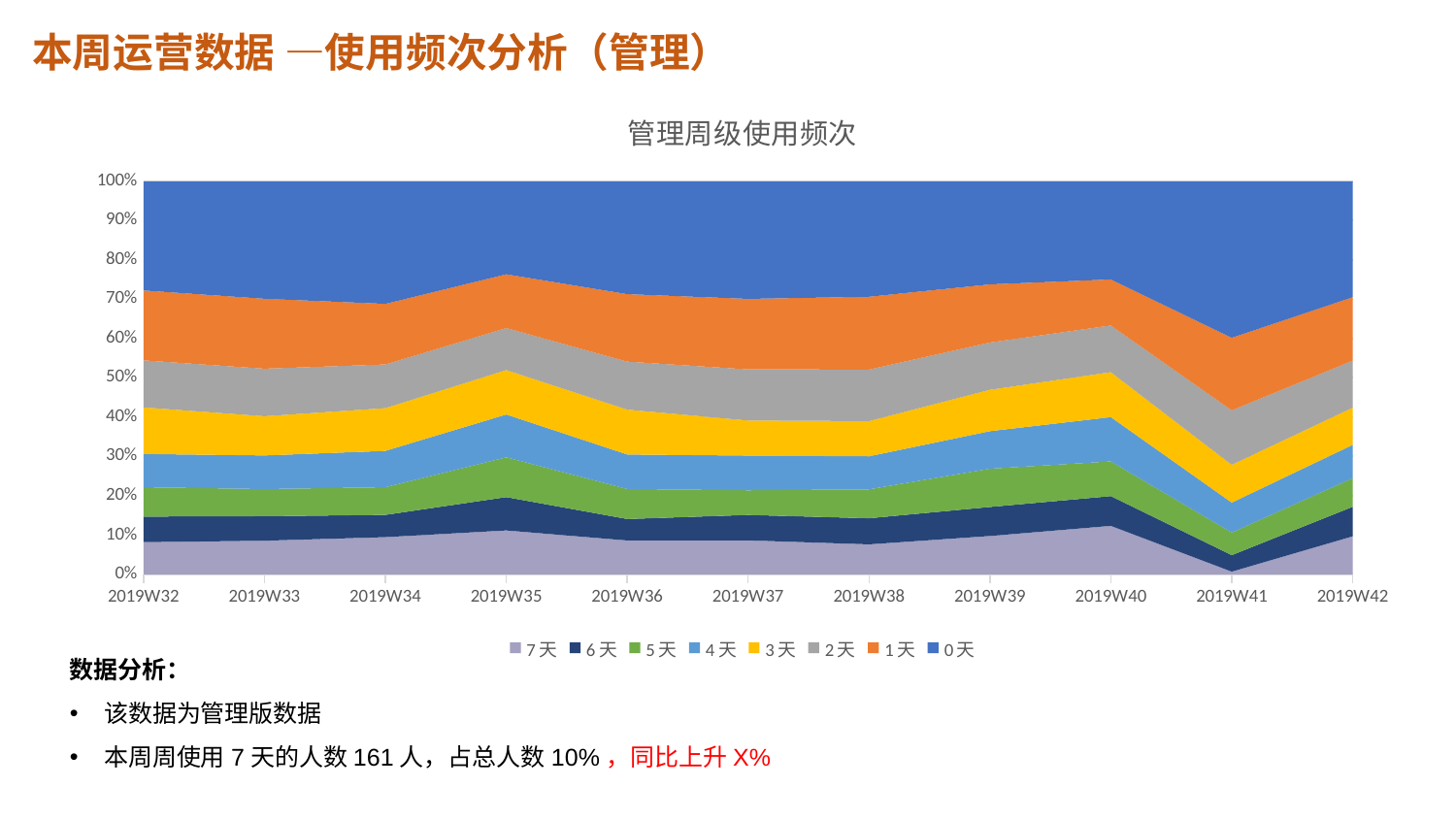

本周运营数据 —使用频次分析（管理）

### Chart: 管理周级使用频次

| Category | 7天 | 6天 | 5天 | 4天 | 3天 | 2天 | 1天 | 0天 |
|---|---|---|---|---|---|---|---|---|
| 2019W32 | 139.0 | 111.0 | 127.0 | 144.0 | 202.0 | 204.0 | 303.0 | 473.0 |
| 2019W33 | 136.0 | 99.0 | 110.0 | 136.0 | 159.0 | 193.0 | 283.0 | 476.0 |
| 2019W34 | 150.0 | 90.0 | 112.0 | 147.0 | 173.0 | 177.0 | 245.0 | 496.0 |
| 2019W35 | 176.0 | 134.0 | 160.0 | 172.0 | 179.0 | 169.0 | 216.0 | 374.0 |
| 2019W36 | 137.0 | 87.0 | 122.0 | 140.0 | 182.0 | 195.0 | 274.0 | 458.0 |
| 2019W37 | 139.0 | 104.0 | 101.0 | 142.0 | 144.0 | 210.0 | 289.0 | 482.0 |
| 2019W38 | 124.0 | 108.0 | 120.0 | 137.0 | 146.0 | 214.0 | 302.0 | 479.0 |
| 2019W39 | 160.0 | 121.0 | 160.0 | 157.0 | 173.0 | 198.0 | 243.0 | 431.0 |
| 2019W40 | 202.0 | 124.0 | 145.0 | 185.0 | 188.0 | 195.0 | 192.0 | 410.0 |
| 2019W41 | 11.0 | 69.0 | 95.0 | 126.0 | 159.0 | 229.0 | 305.0 | 658.0 |
| 2019W42 | 161.0 | 125.0 | 122.0 | 141.0 | 158.0 | 200.0 | 269.0 | 492.0 |
数据分析：
该数据为管理版数据
本周周使用7天的人数161人，占总人数10%，同比上升X%